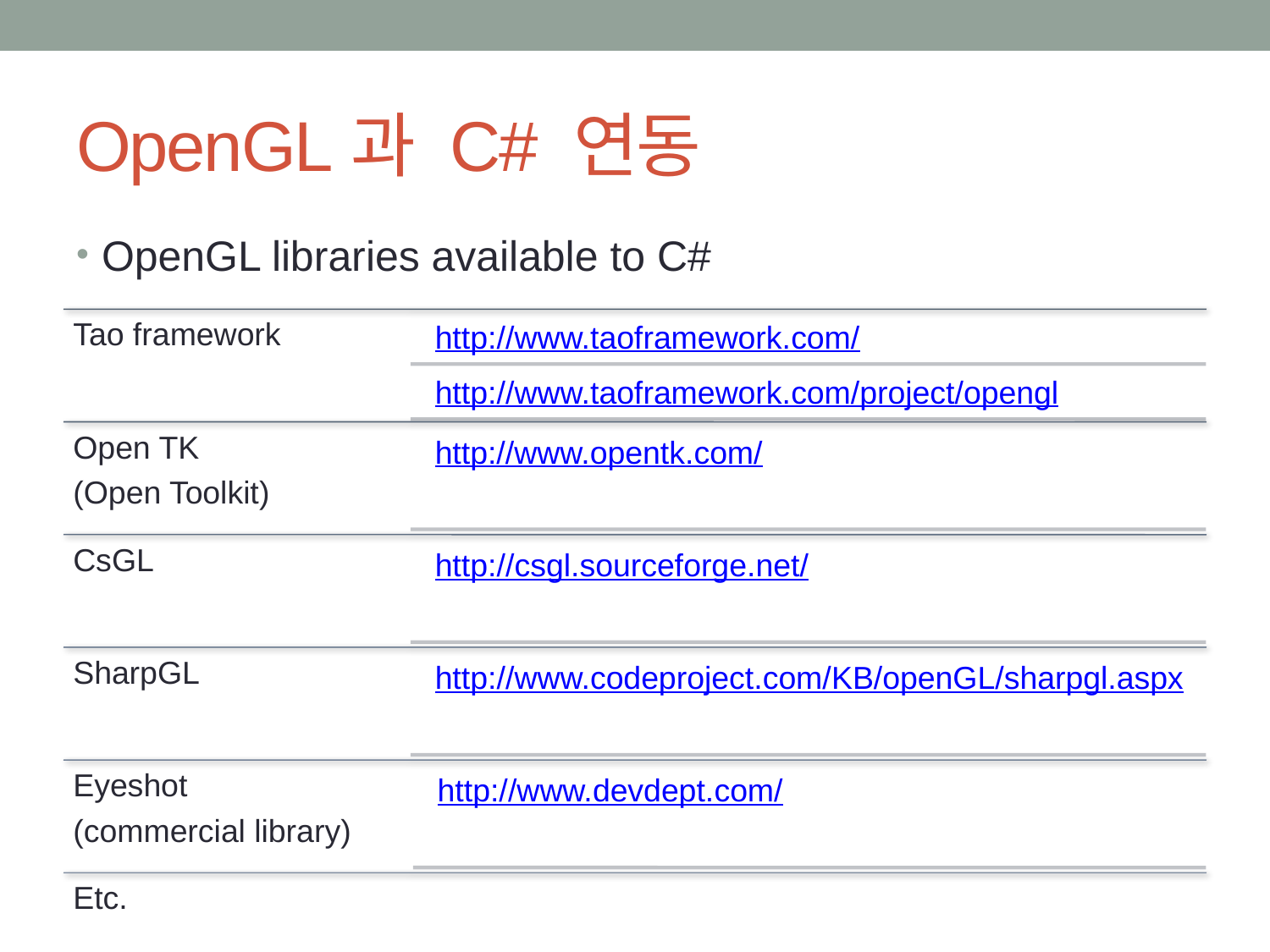

# OpenGL과 C# 연동
OpenGL libraries available to C#
Tao framework
http://www.taoframework.com/
http://www.taoframework.com/project/opengl
Open TK
(Open Toolkit)
http://www.opentk.com/
CsGL
http://csgl.sourceforge.net/
SharpGL
http://www.codeproject.com/KB/openGL/sharpgl.aspx
Eyeshot
(commercial library)
http://www.devdept.com/
Etc.